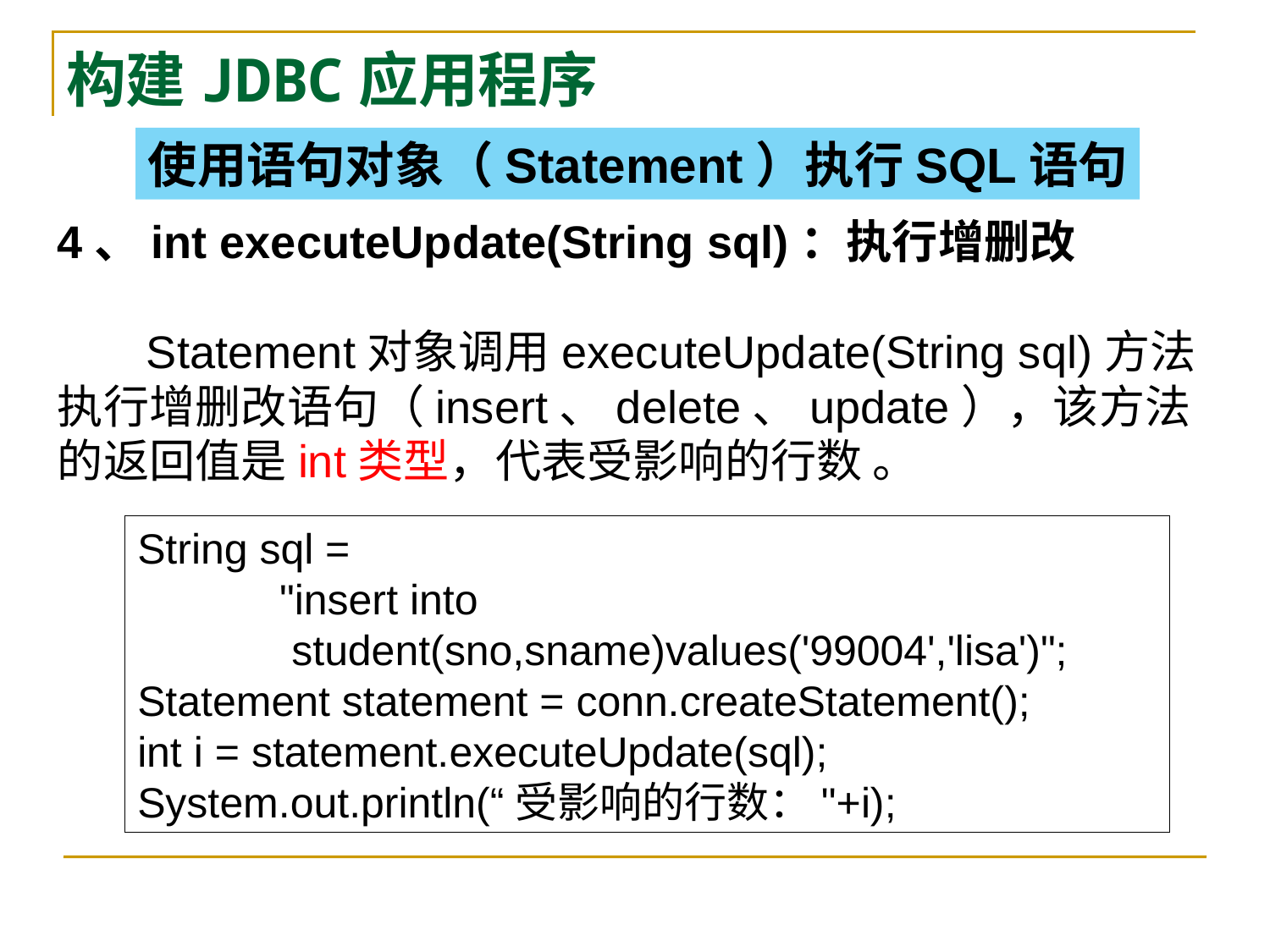

# 构建JDBC应用程序
使用语句对象（Statement）执行SQL语句
4、int executeUpdate(String sql)：执行增删改

       Statement对象调用executeUpdate(String sql)方法执行增删改语句（insert、delete、update），该方法的返回值是int类型，代表受影响的行数 。

String sql =
            "insert into
             student(sno,sname)values('99004','lisa')";
Statement statement = conn.createStatement();
int i = statement.executeUpdate(sql);
System.out.println(“受影响的行数："+i);